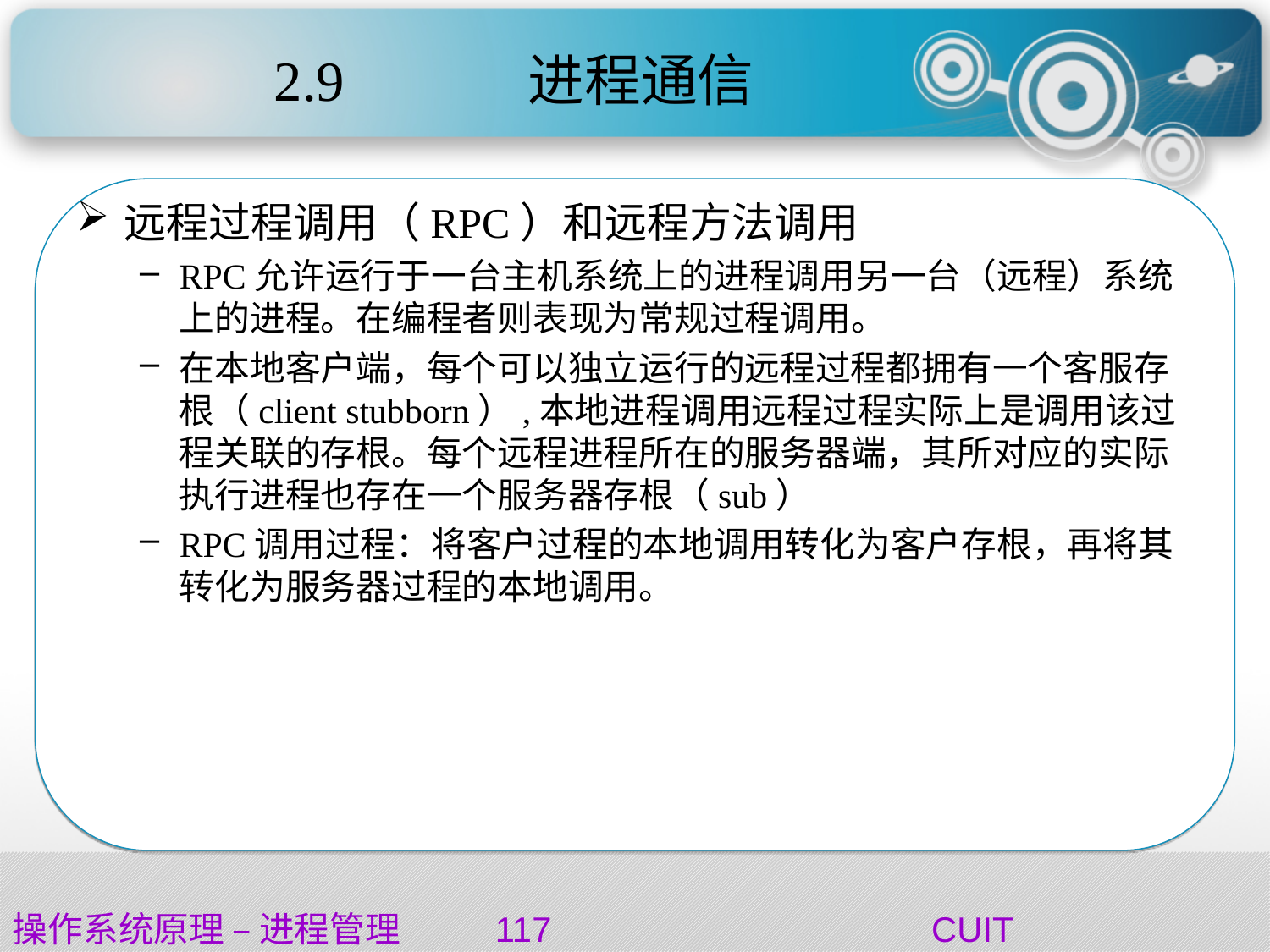

# 2.9		进程通信
远程过程调用（RPC）和远程方法调用
RPC允许运行于一台主机系统上的进程调用另一台（远程）系统上的进程。在编程者则表现为常规过程调用。
在本地客户端，每个可以独立运行的远程过程都拥有一个客服存根（client stubborn）,本地进程调用远程过程实际上是调用该过程关联的存根。每个远程进程所在的服务器端，其所对应的实际执行进程也存在一个服务器存根（sub）
RPC调用过程：将客户过程的本地调用转化为客户存根，再将其转化为服务器过程的本地调用。